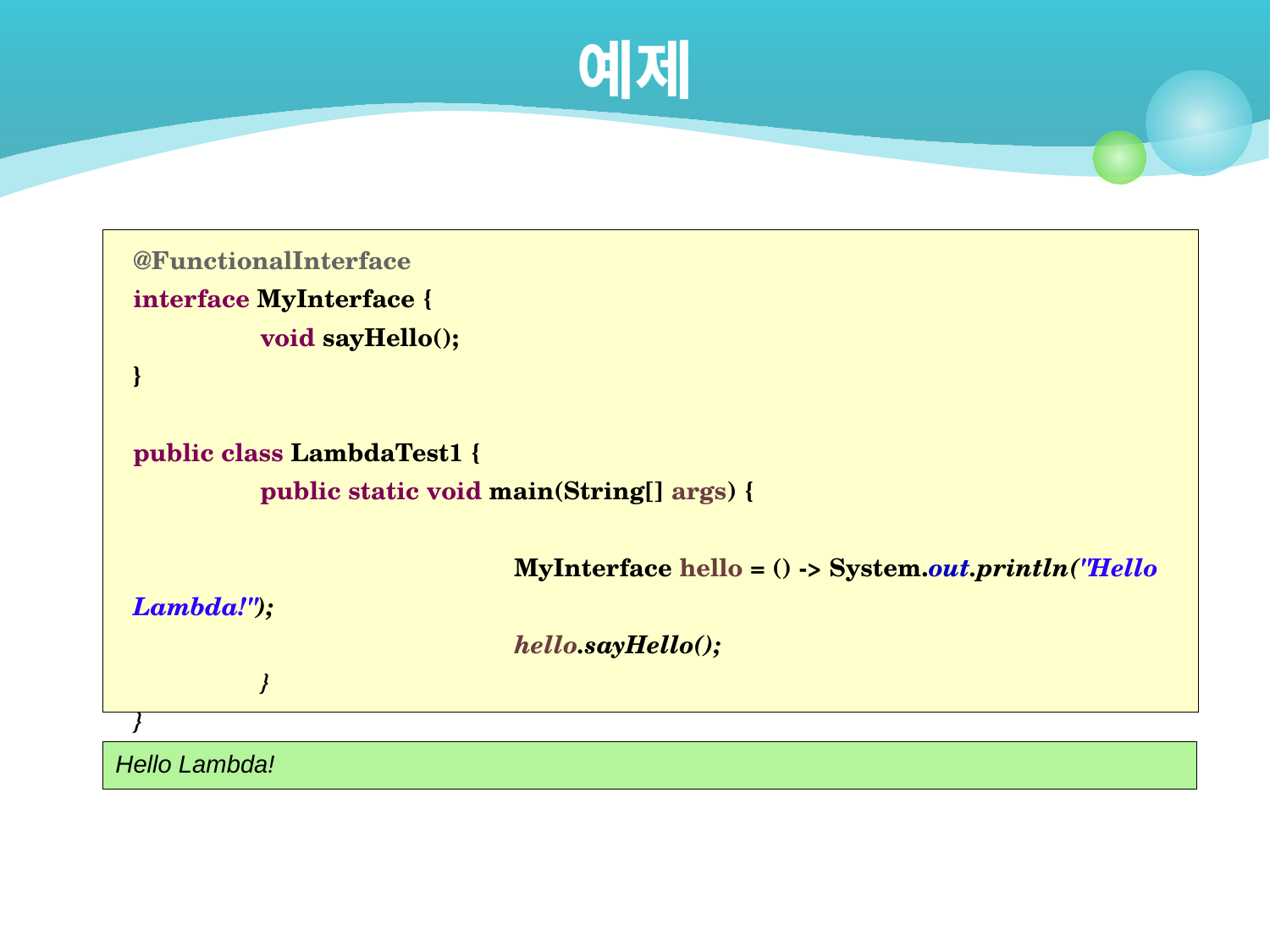

# 예제
@FunctionalInterface
interface MyInterface {
	void sayHello();
}

public class LambdaTest1 {
	public static void main(String[] args) {

			MyInterface hello = () -> System.out.println("Hello Lambda!");
			hello.sayHello();
	}
}
Hello Lambda!